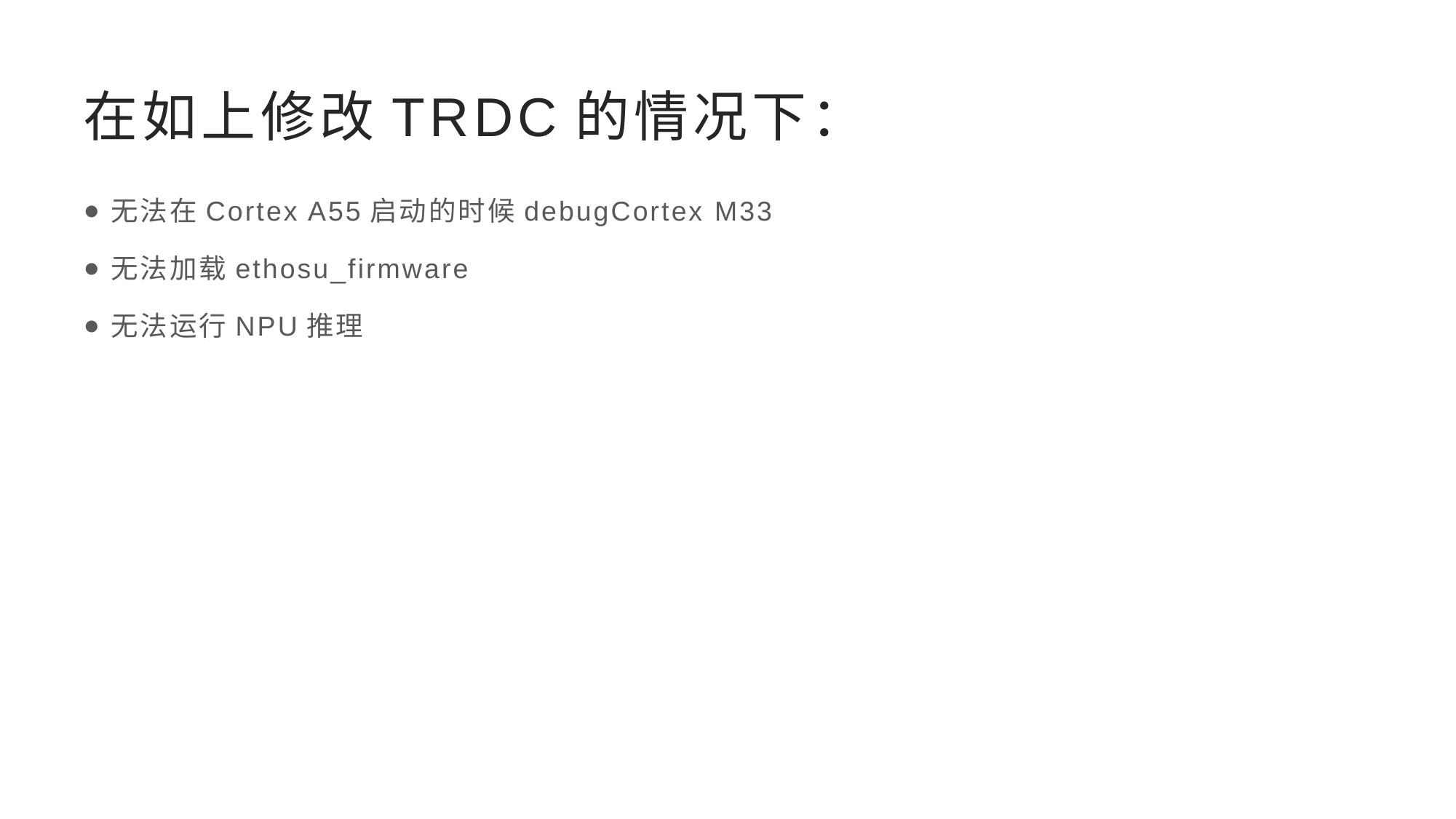

# 在如上修改TRDC的情况下：
无法在Cortex A55启动的时候debugCortex M33
无法加载ethosu_firmware
无法运行NPU推理